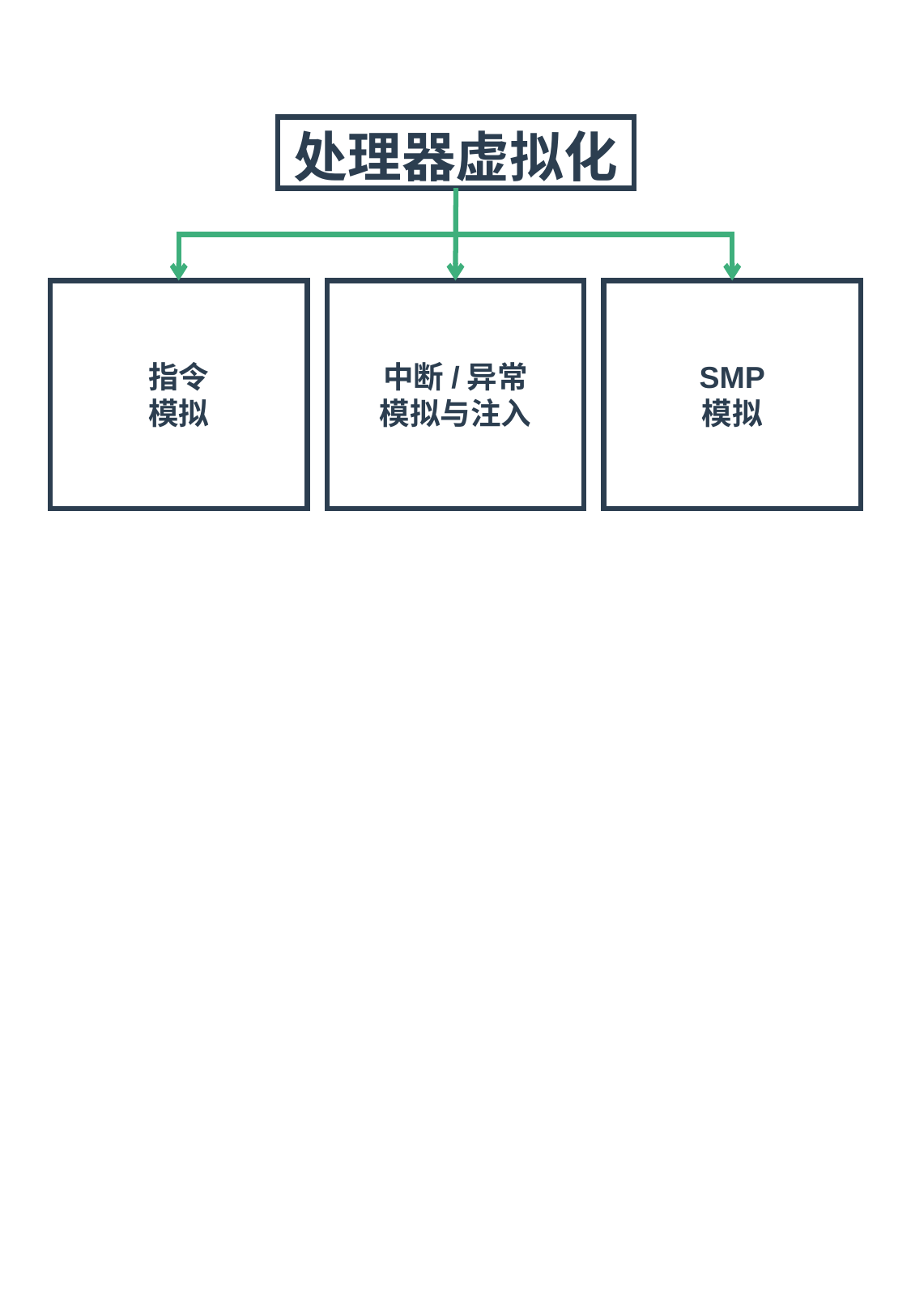

处理器虚拟化
指令
模拟
中断/异常
模拟与注入
SMP
模拟